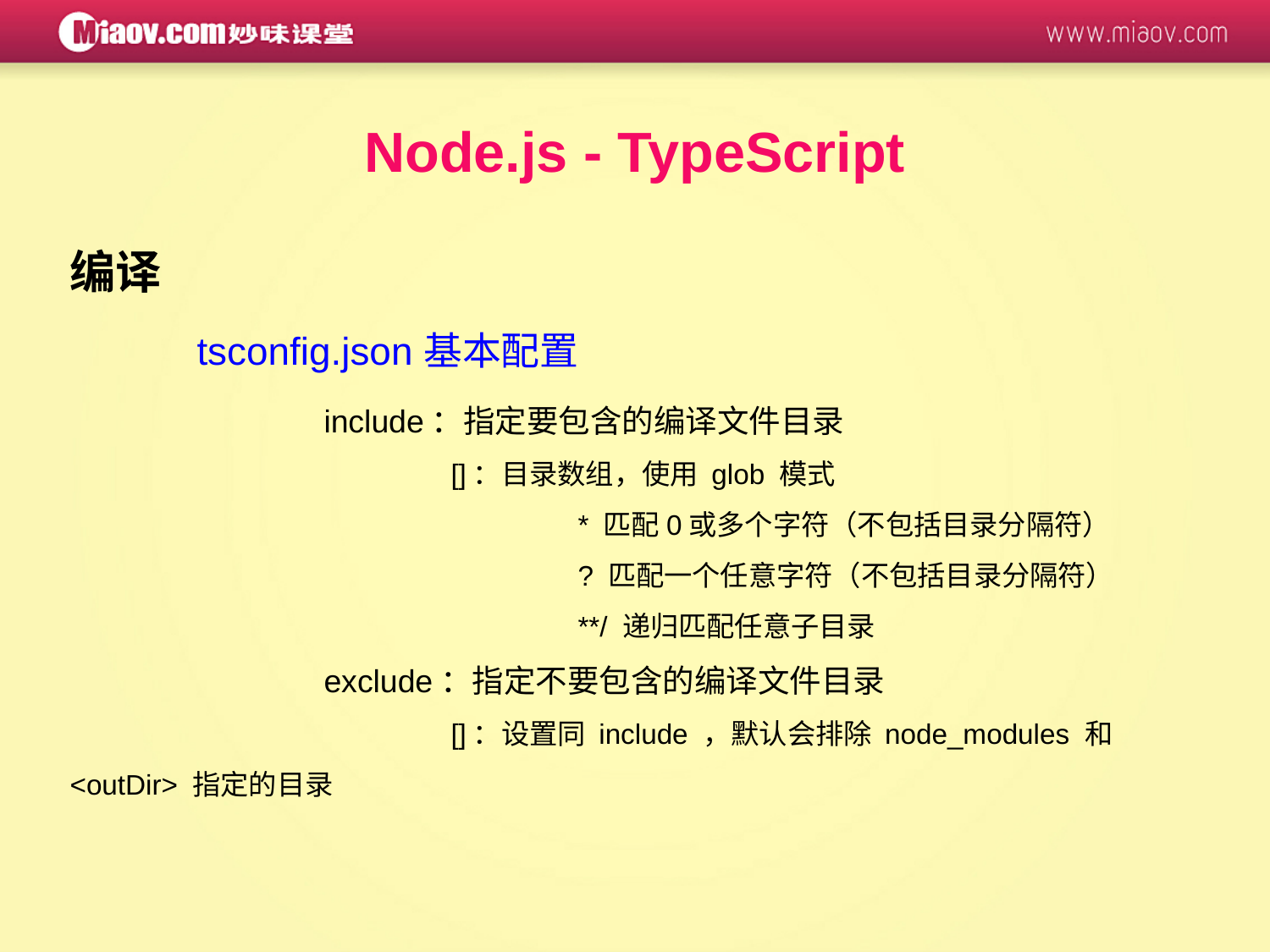

Node.js - TypeScript
编译
	tsconfig.json 基本配置
		include：指定要包含的编译文件目录
			[]：目录数组，使用 glob 模式
				* 匹配0或多个字符（不包括目录分隔符）
				? 匹配一个任意字符（不包括目录分隔符）
				**/ 递归匹配任意子目录
		exclude：指定不要包含的编译文件目录
			[]：设置同 include ，默认会排除 node_modules 和 <outDir> 指定的目录